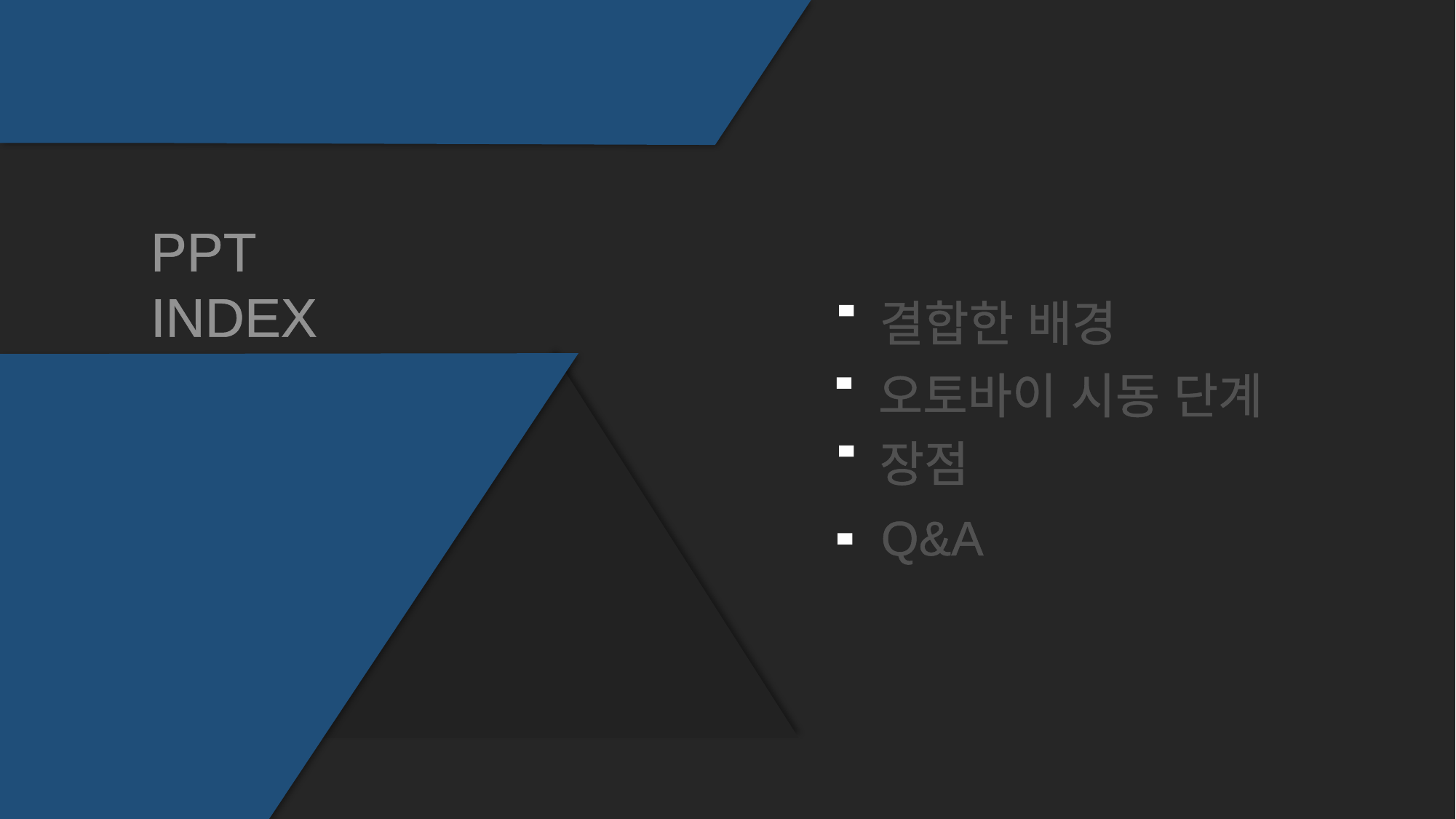

PPT INDEX
결합한 배경

오토바이 시동 단계

장점

Q&A